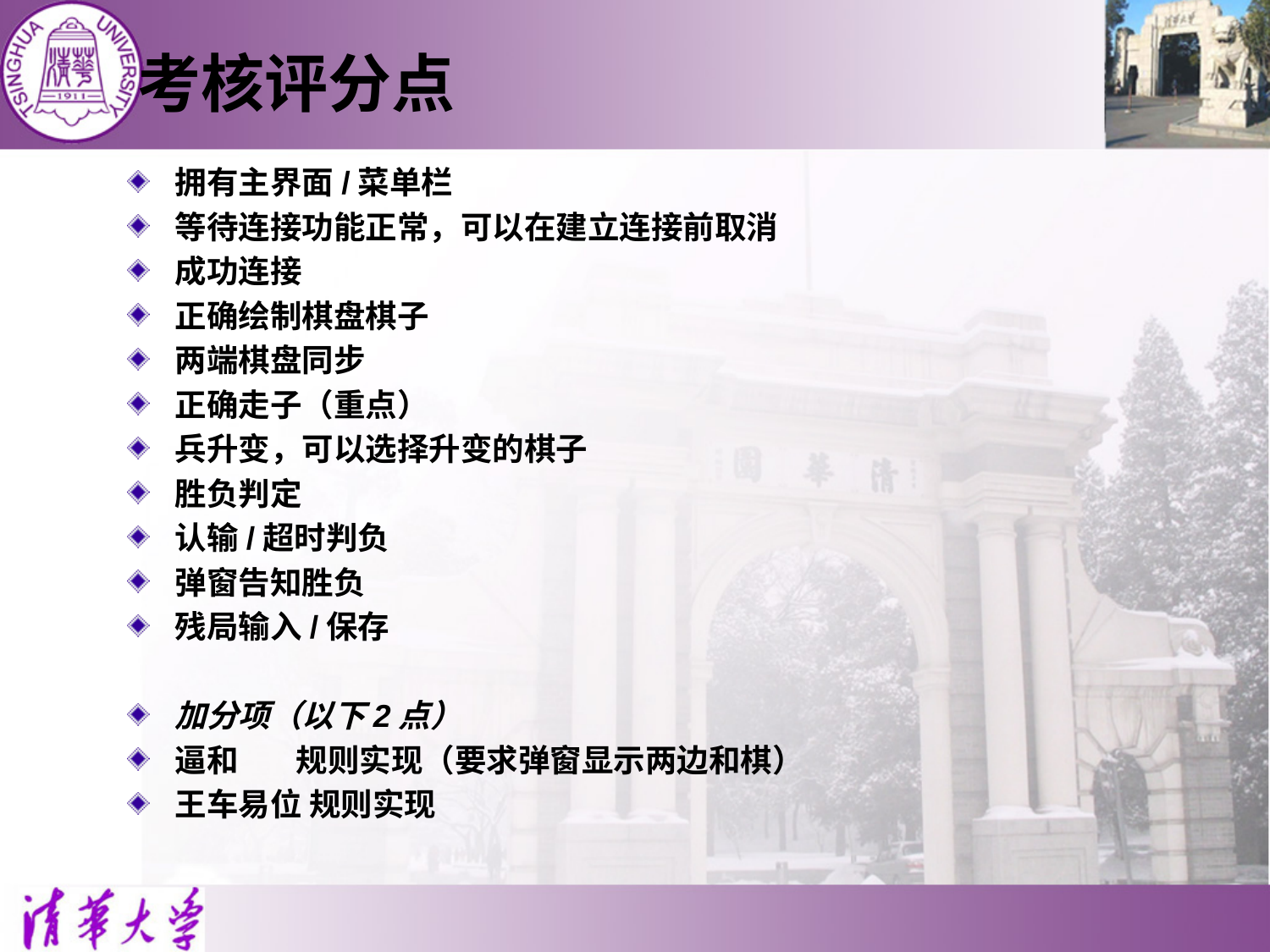

# 考核评分点
拥有主界面/菜单栏
等待连接功能正常，可以在建立连接前取消
成功连接
正确绘制棋盘棋子
两端棋盘同步
正确走子（重点）
兵升变，可以选择升变的棋子
胜负判定
认输/超时判负
弹窗告知胜负
残局输入/保存

加分项（以下2点）
逼和        规则实现（要求弹窗显示两边和棋）
王车易位 规则实现